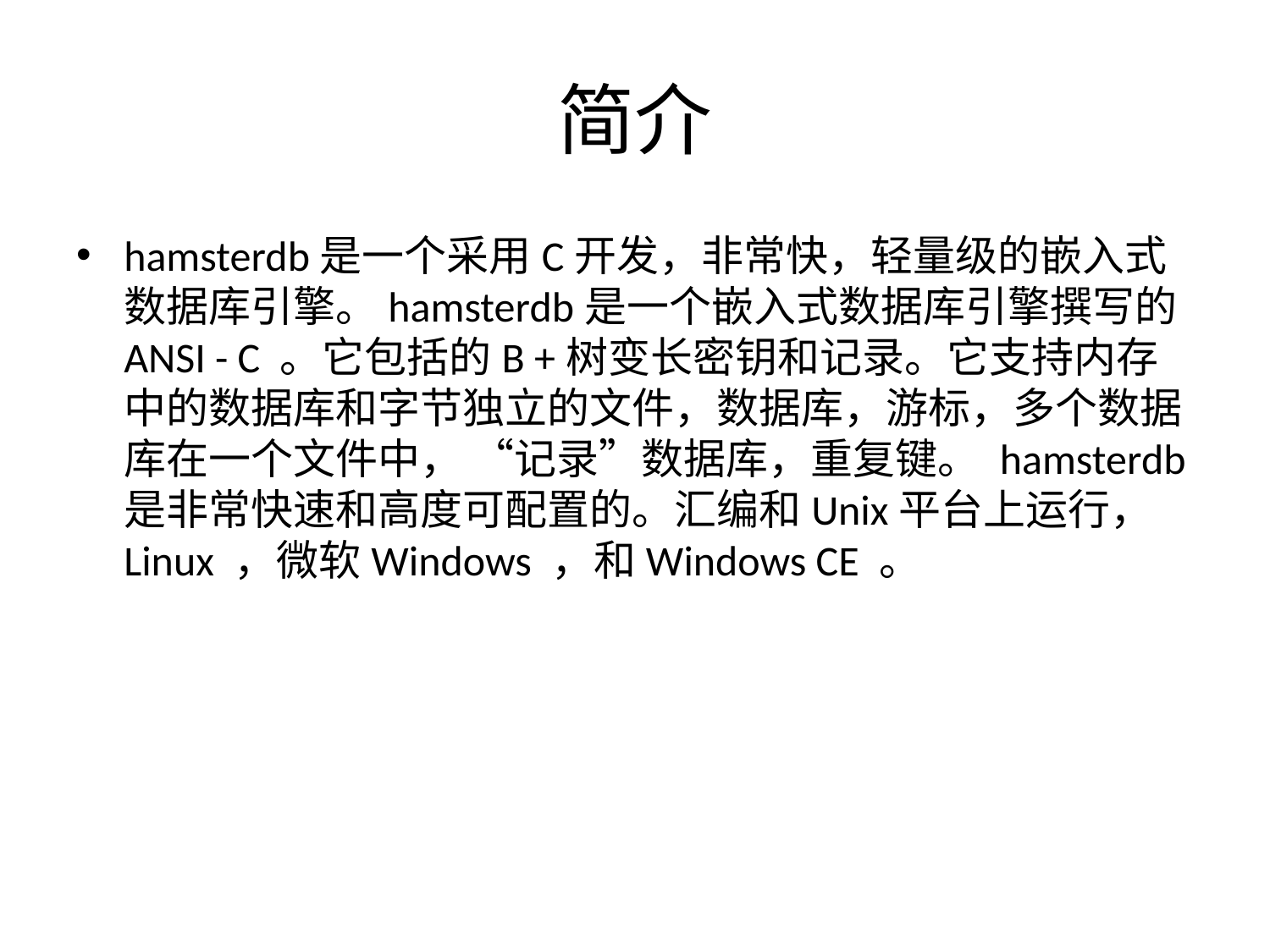

# 简介
hamsterdb是一个采用C开发，非常快，轻量级的嵌入式数据库引擎。hamsterdb是一个嵌入式数据库引擎撰写的ANSI - C 。它包括的B +树变长密钥和记录。它支持内存中的数据库和字节独立的文件，数据库，游标，多个数据库在一个文件中， “记录”数据库，重复键。 hamsterdb是非常快速和高度可配置的。汇编和Unix平台上运行， Linux ，微软Windows ，和Windows CE 。